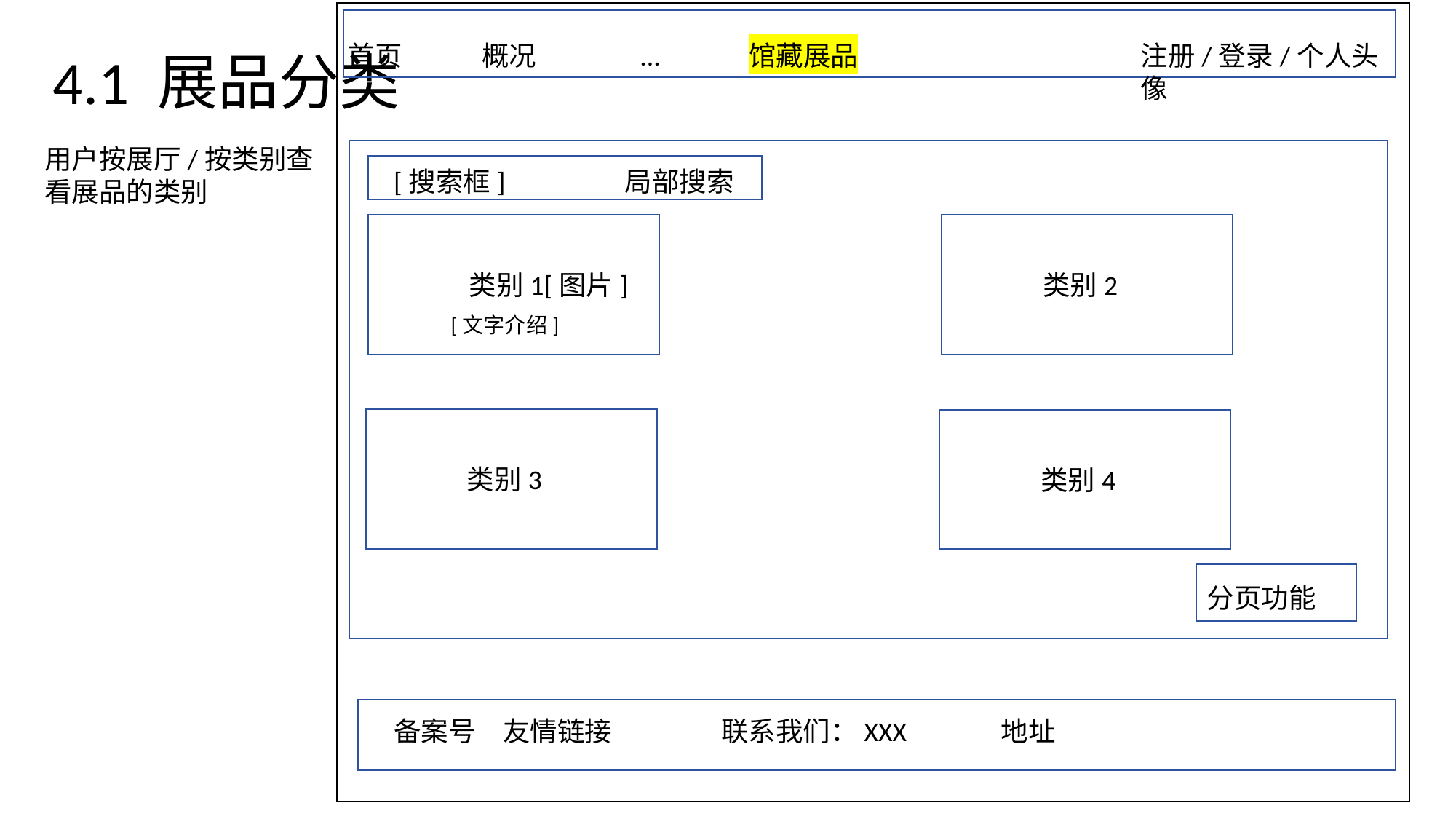

首页
概况
...	馆藏展品
注册/登录/个人头像
4.1 展品分类
用户按展厅/按类别查看展品的类别

[搜索框]	 局部搜索

类别1[图片]

类别2
[文字介绍]

类别3

类别4

分页功能

备案号	友情链接	联系我们：XXX
地址